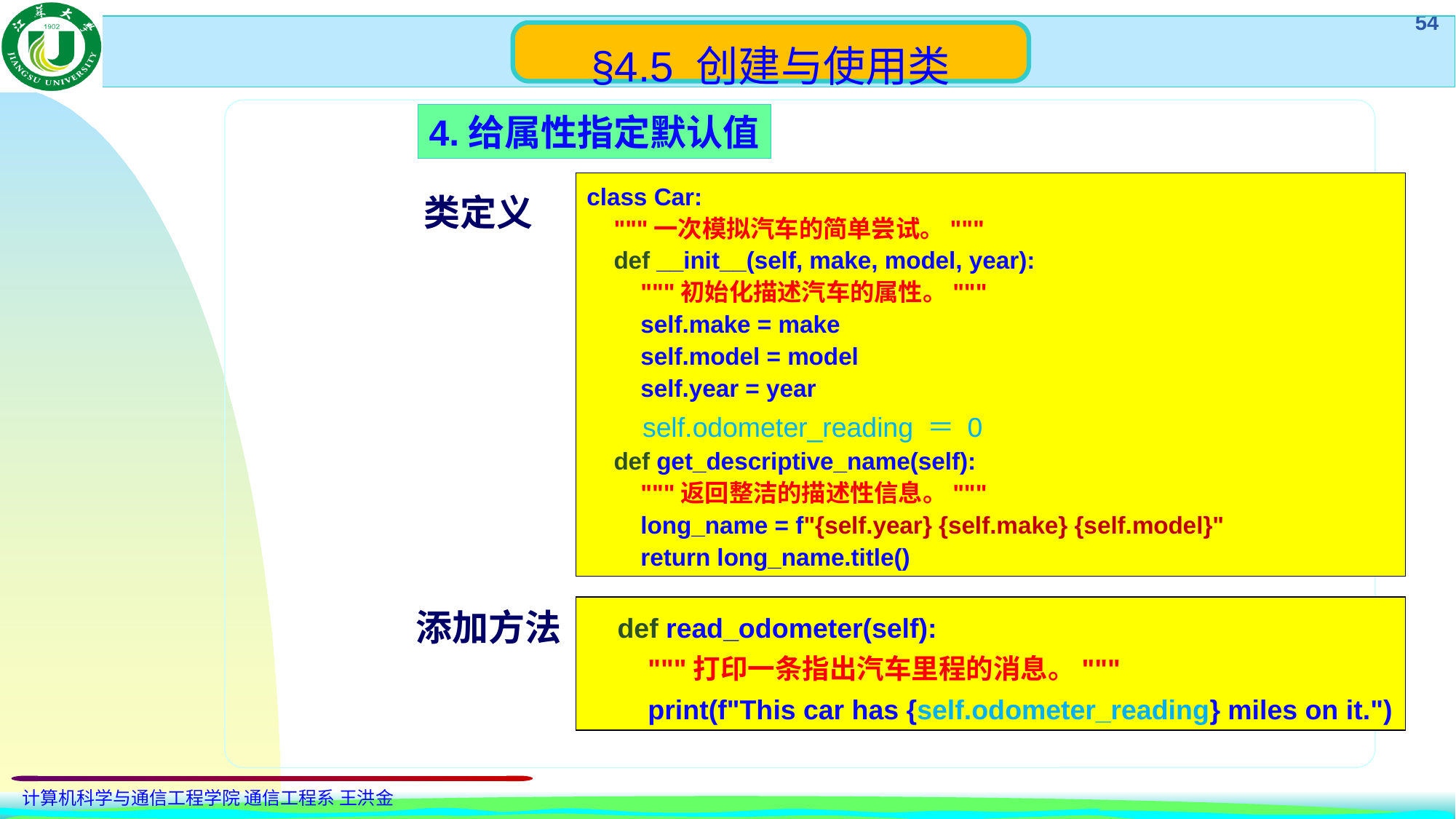

§4.5 创建与使用类
4.给属性指定默认值
class Car:
    """一次模拟汽车的简单尝试。"""
    def __init__(self, make, model, year):
        """初始化描述汽车的属性。"""
        self.make = make
        self.model = model
        self.year = year

    def get_descriptive_name(self):
        """返回整洁的描述性信息。"""
        long_name = f"{self.year} {self.make} {self.model}"
        return long_name.title()
类定义
self.odometer_reading ＝ 0
    def read_odometer(self):
        """打印一条指出汽车里程的消息。"""
        print(f"This car has {self.odometer_reading} miles on it.")
添加方法